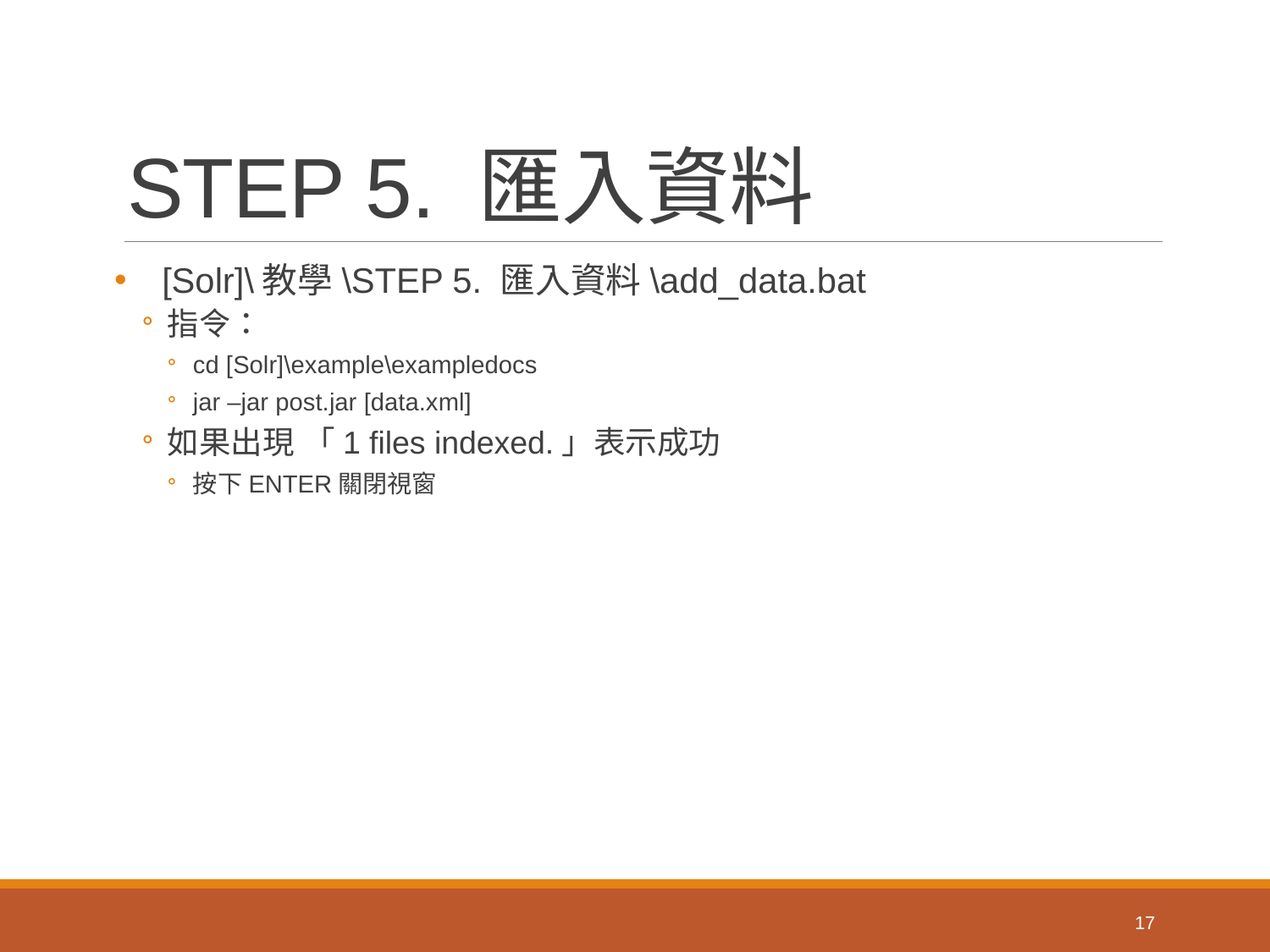

# STEP 5. 匯入資料
[Solr]\教學\STEP 5. 匯入資料\add_data.bat
指令：
cd [Solr]\example\exampledocs
jar –jar post.jar [data.xml]
如果出現 「1 files indexed.」表示成功
按下ENTER關閉視窗
17